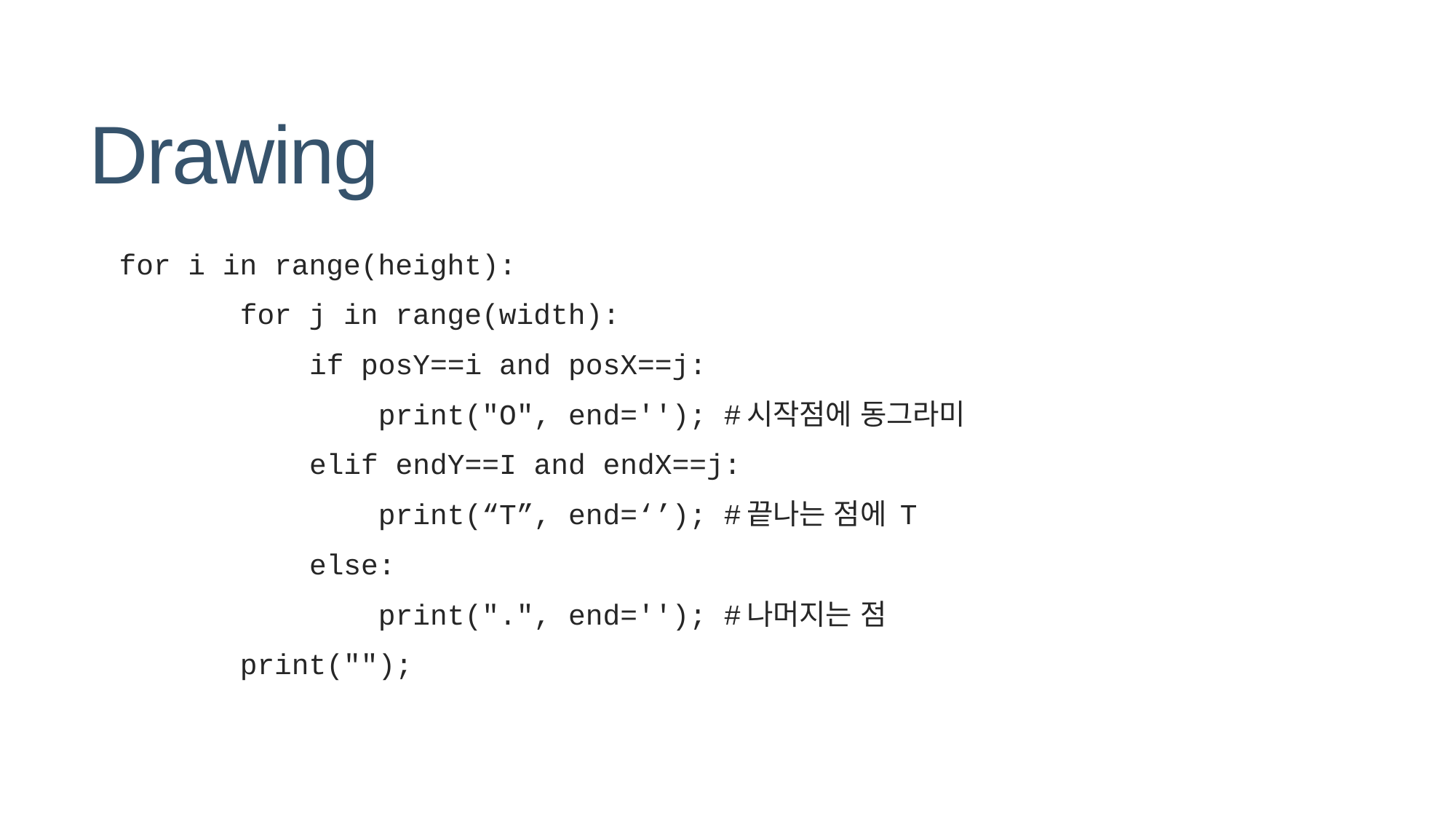

# Drawing
 for i in range(height):
        for j in range(width):
            if posY==i and posX==j:
                print("O", end=''); #시작점에 동그라미
            elif endY==I and endX==j:
                print(“T”, end=‘’); #끝나는 점에 T
            else:
                print(".", end=''); #나머지는 점
        print("");